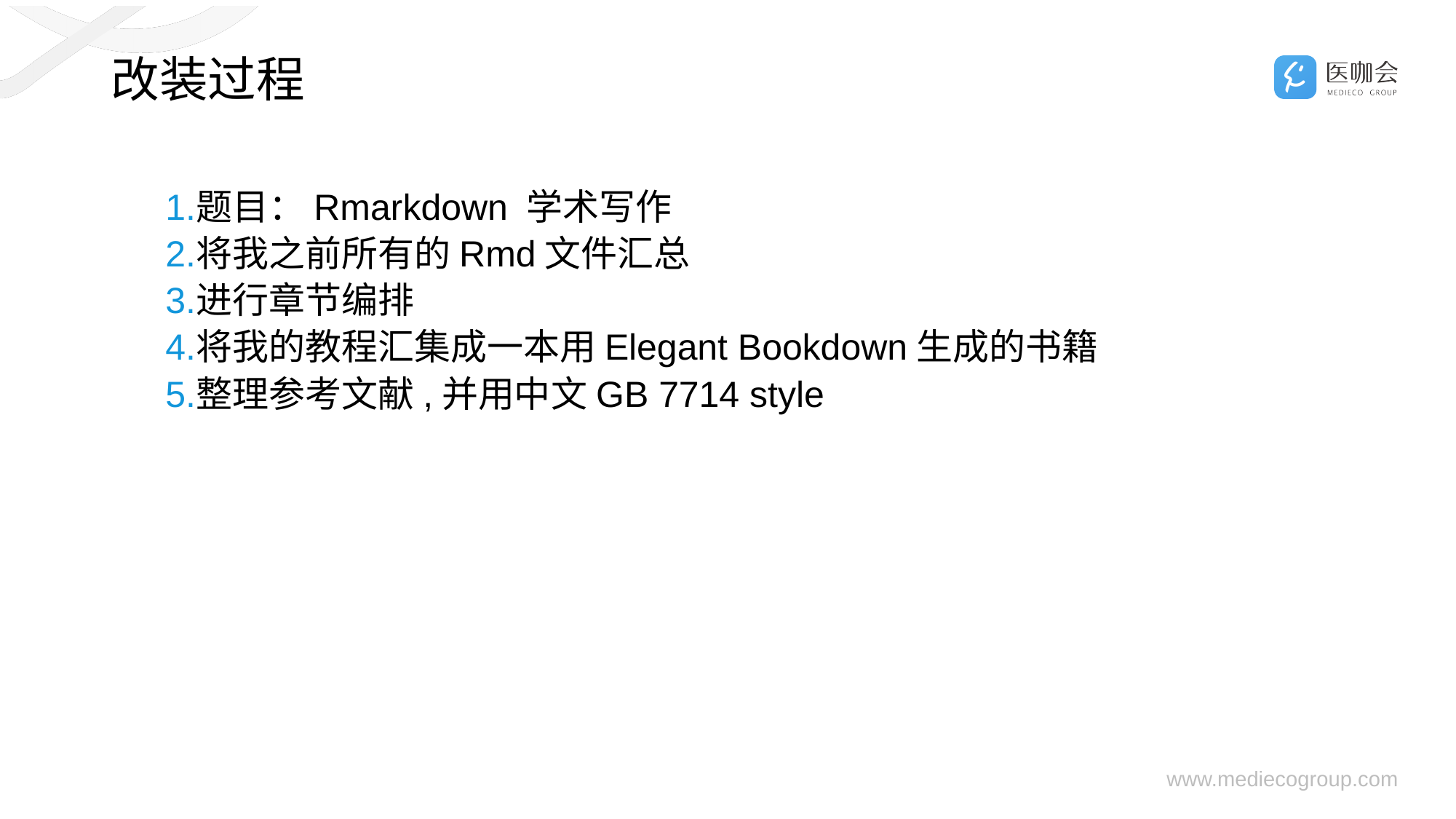

# 改装过程
题目：Rmarkdown 学术写作
将我之前所有的Rmd文件汇总
进行章节编排
将我的教程汇集成一本用Elegant Bookdown生成的书籍
整理参考文献,并用中文GB 7714 style